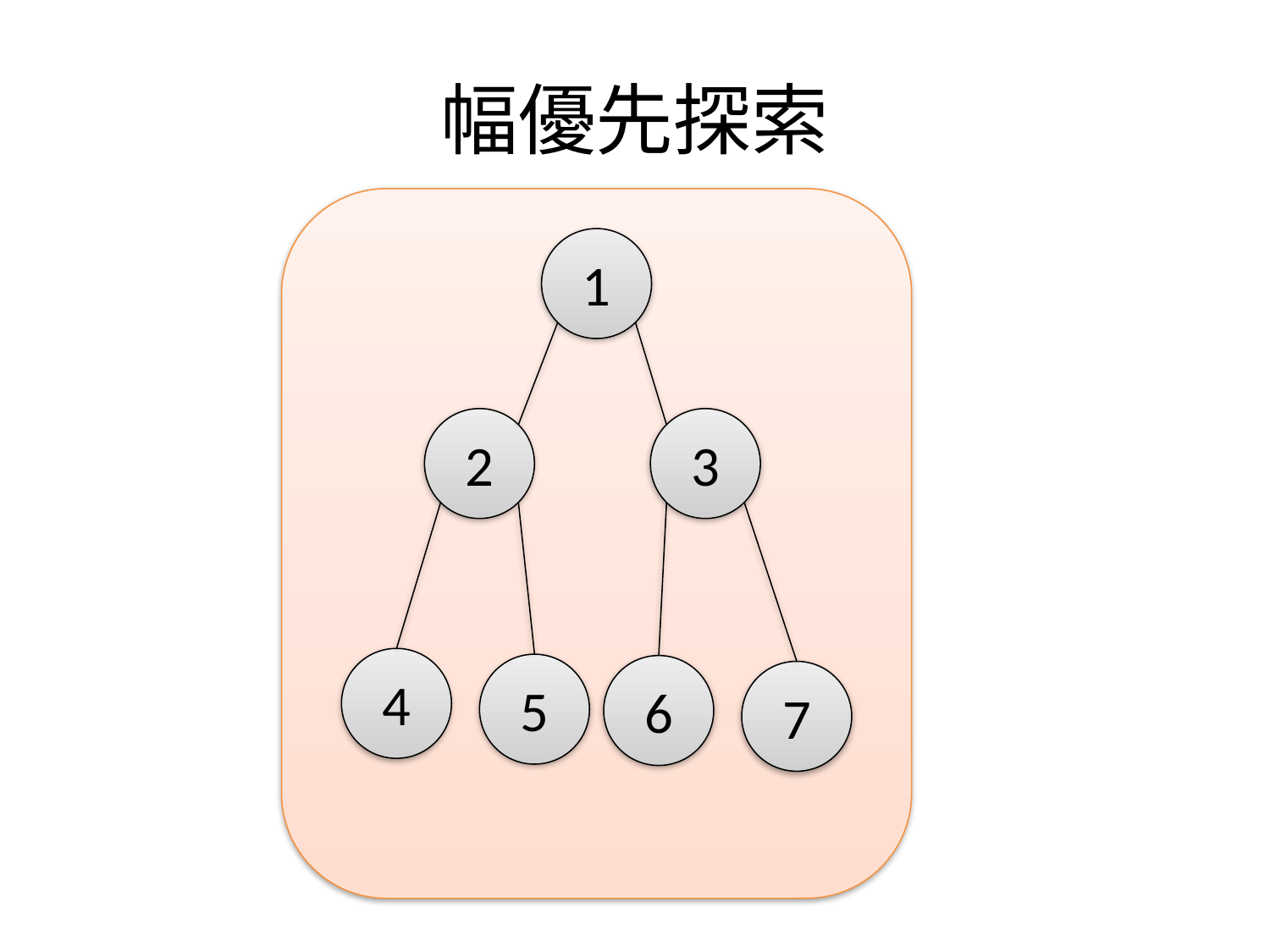

# 幅優先探索

1
2
3
4
5
6
7